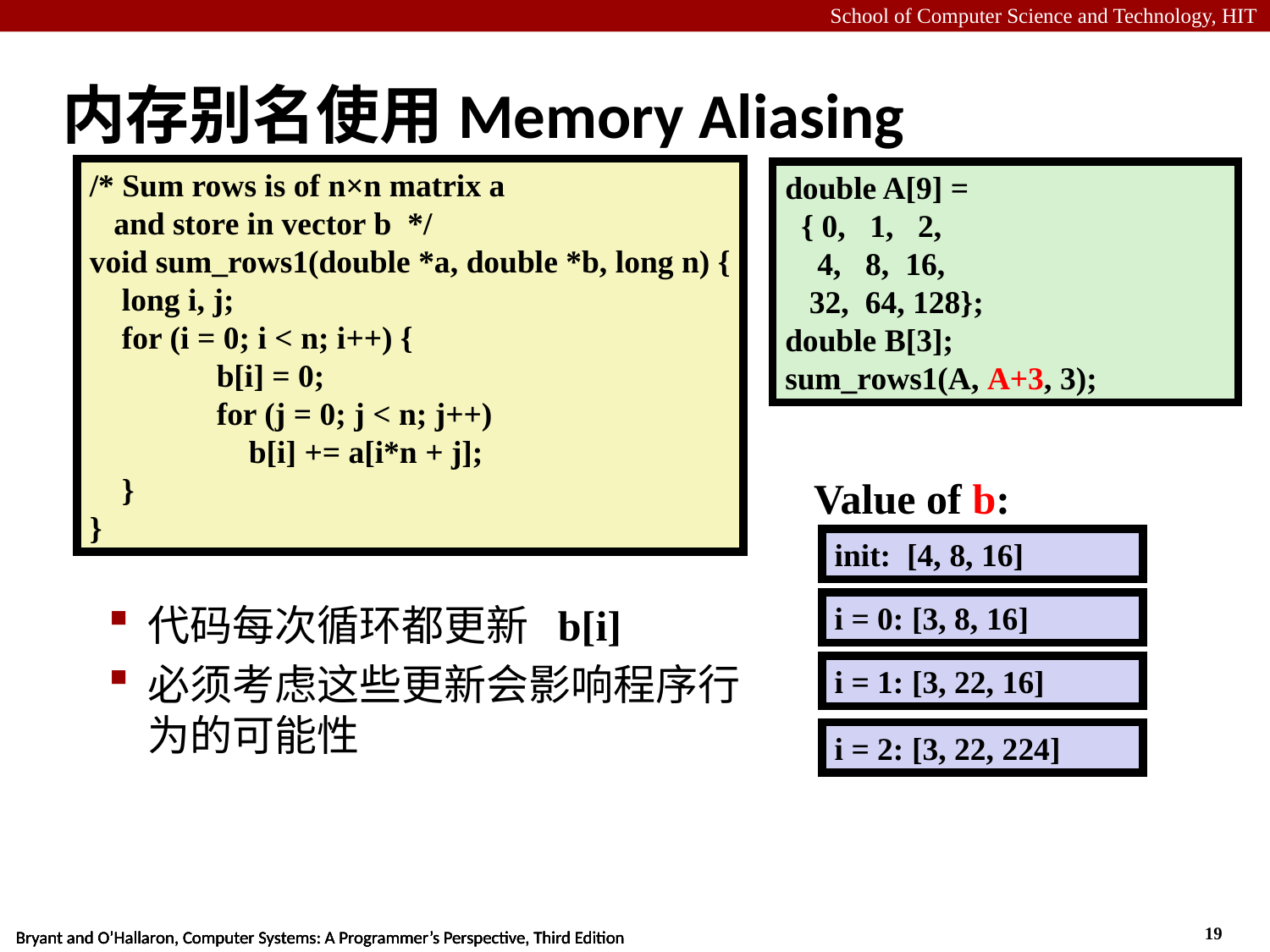

# 内存别名使用Memory Aliasing
/* Sum rows is of n×n matrix a
   and store in vector b  */
void sum_rows1(double *a, double *b, long n) {
    long i, j;
    for (i = 0; i < n; i++) {
	b[i] = 0;
	for (j = 0; j < n; j++)
	    b[i] += a[i*n + j];
    }
}
double A[9] =
  { 0,   1,   2,
    4,   8,  16,
   32,  64, 128};
double B[3];
sum_rows1(A, A+3, 3);

Value of b:
init:  [4, 8, 16]
代码每次循环都更新  b[i]
必须考虑这些更新会影响程序行为的可能性
i = 0: [3, 8, 16]
i = 1: [3, 22, 16]
i = 2: [3, 22, 224]